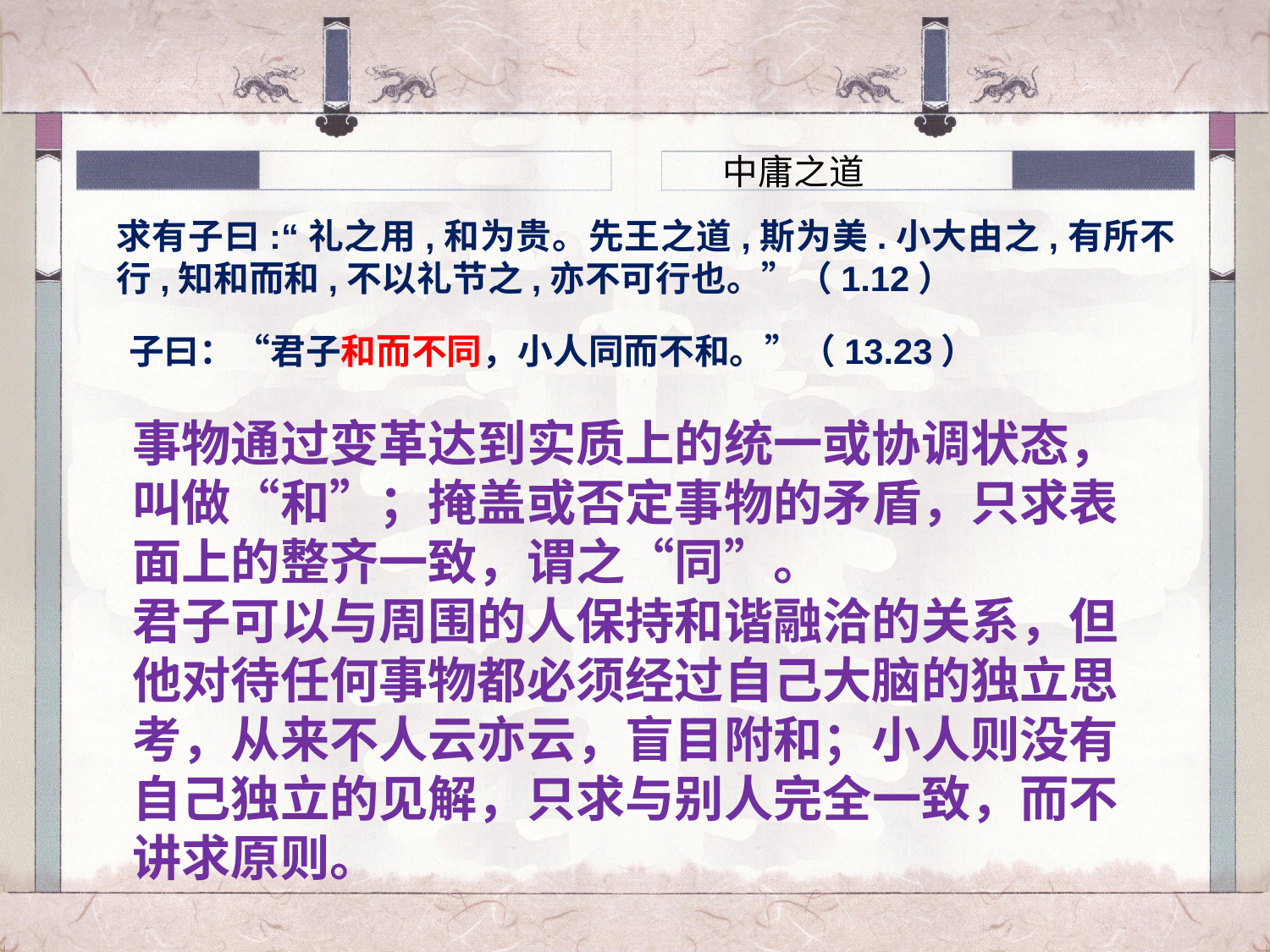

中庸之道
求有子曰:“礼之用,和为贵。先王之道,斯为美.小大由之,有所不行,知和而和,不以礼节之,亦不可行也。”（1.12）
子曰：“君子和而不同，小人同而不和。”（13.23）
事物通过变革达到实质上的统一或协调状态，叫做“和”；掩盖或否定事物的矛盾，只求表面上的整齐一致，谓之“同”。
君子可以与周围的人保持和谐融洽的关系，但他对待任何事物都必须经过自己大脑的独立思考，从来不人云亦云，盲目附和；小人则没有自己独立的见解，只求与别人完全一致，而不讲求原则。